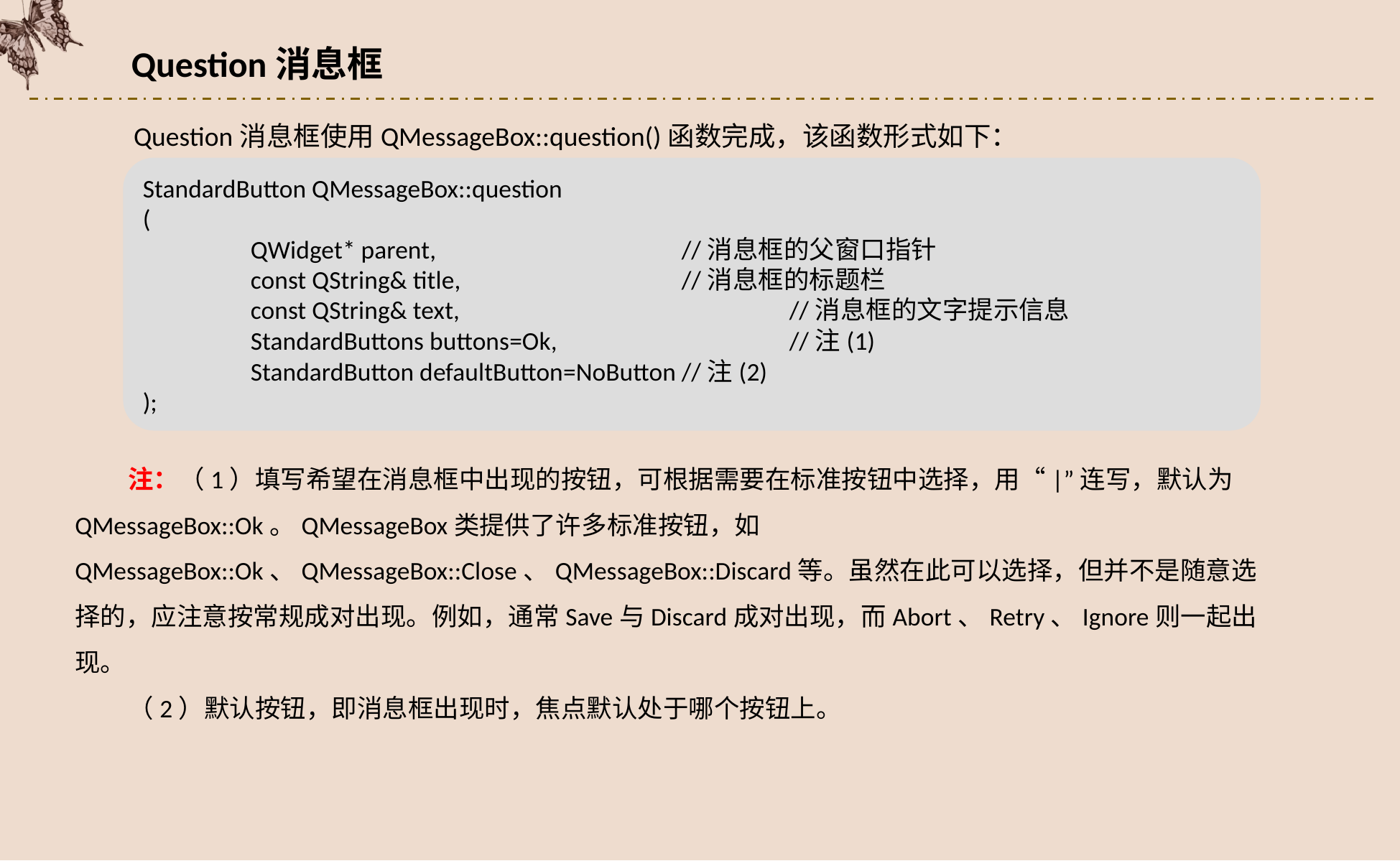

Question消息框
Question消息框使用QMessageBox::question()函数完成，该函数形式如下：
StandardButton QMessageBox::question
(
	QWidget* parent,                       		//消息框的父窗口指针
	const QString& title,                 		//消息框的标题栏
	const QString& text,                 			//消息框的文字提示信息
	StandardButtons buttons=Ok,         		//注(1)
	StandardButton defaultButton=NoButton	//注(2)
);
注：（1）填写希望在消息框中出现的按钮，可根据需要在标准按钮中选择，用“|”连写，默认为QMessageBox::Ok。QMessageBox类提供了许多标准按钮，如QMessageBox::Ok、QMessageBox::Close、QMessageBox::Discard等。虽然在此可以选择，但并不是随意选择的，应注意按常规成对出现。例如，通常Save与Discard成对出现，而Abort、Retry、Ignore则一起出现。
（2）默认按钮，即消息框出现时，焦点默认处于哪个按钮上。